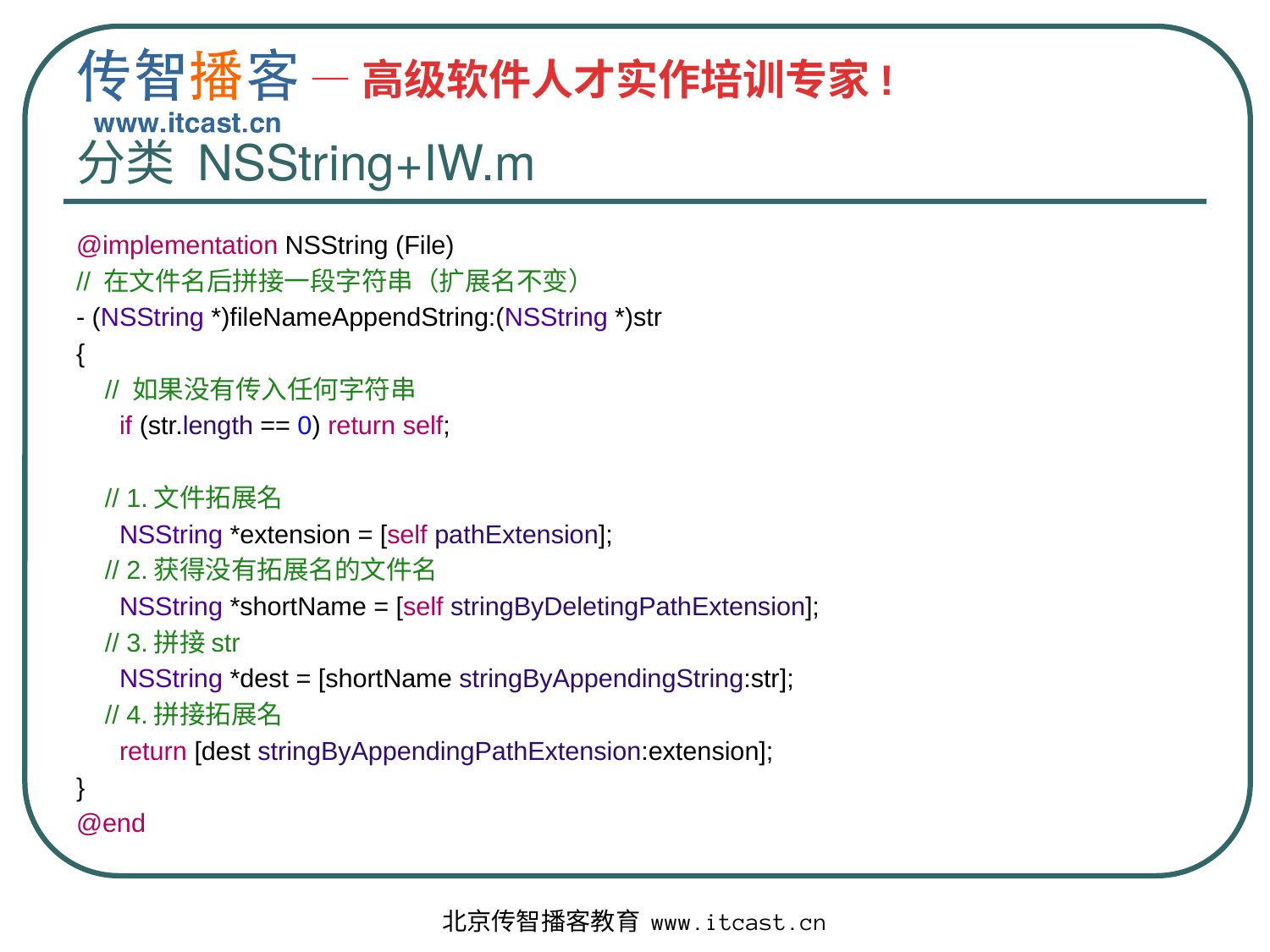

# 分类 NSString+IW.m
@implementation NSString (File)
// 在文件名后拼接一段字符串（扩展名不变）
- (NSString *)fileNameAppendString:(NSString *)str
{
    // 如果没有传入任何字符串
      if (str.length == 0) return self;

    // 1.文件拓展名
      NSString *extension = [self pathExtension];
    // 2.获得没有拓展名的文件名
      NSString *shortName = [self stringByDeletingPathExtension];
    // 3.拼接str
      NSString *dest = [shortName stringByAppendingString:str];
    // 4.拼接拓展名
      return [dest stringByAppendingPathExtension:extension];
}
@end